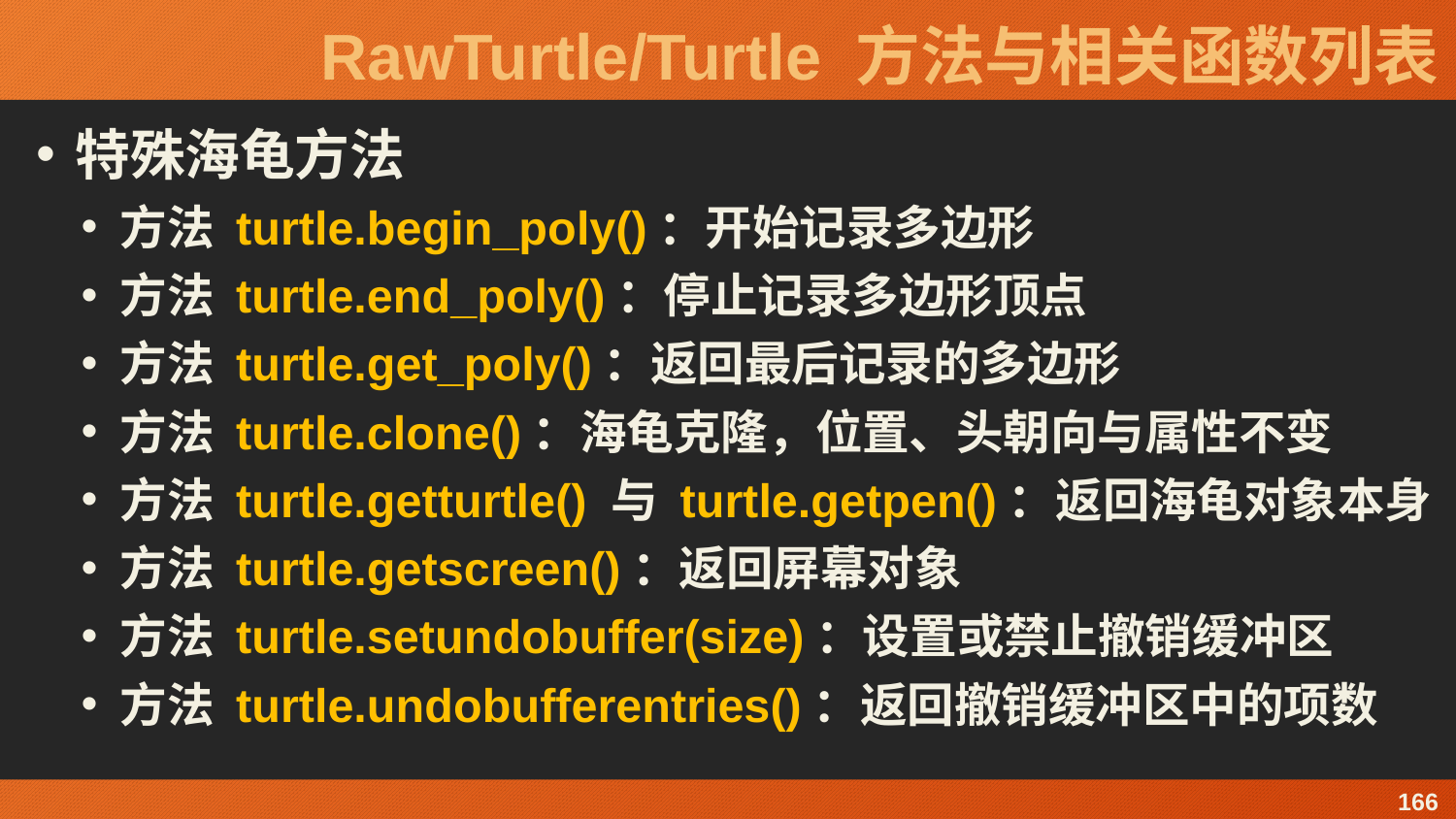

# RawTurtle/Turtle 方法与相关函数列表
特殊海龟方法
方法 turtle.begin_poly()：开始记录多边形
方法 turtle.end_poly()：停止记录多边形顶点
方法 turtle.get_poly()：返回最后记录的多边形
方法 turtle.clone()：海龟克隆，位置、头朝向与属性不变
方法 turtle.getturtle() 与 turtle.getpen()：返回海龟对象本身
方法 turtle.getscreen()：返回屏幕对象
方法 turtle.setundobuffer(size)：设置或禁止撤销缓冲区
方法 turtle.undobufferentries()：返回撤销缓冲区中的项数
166